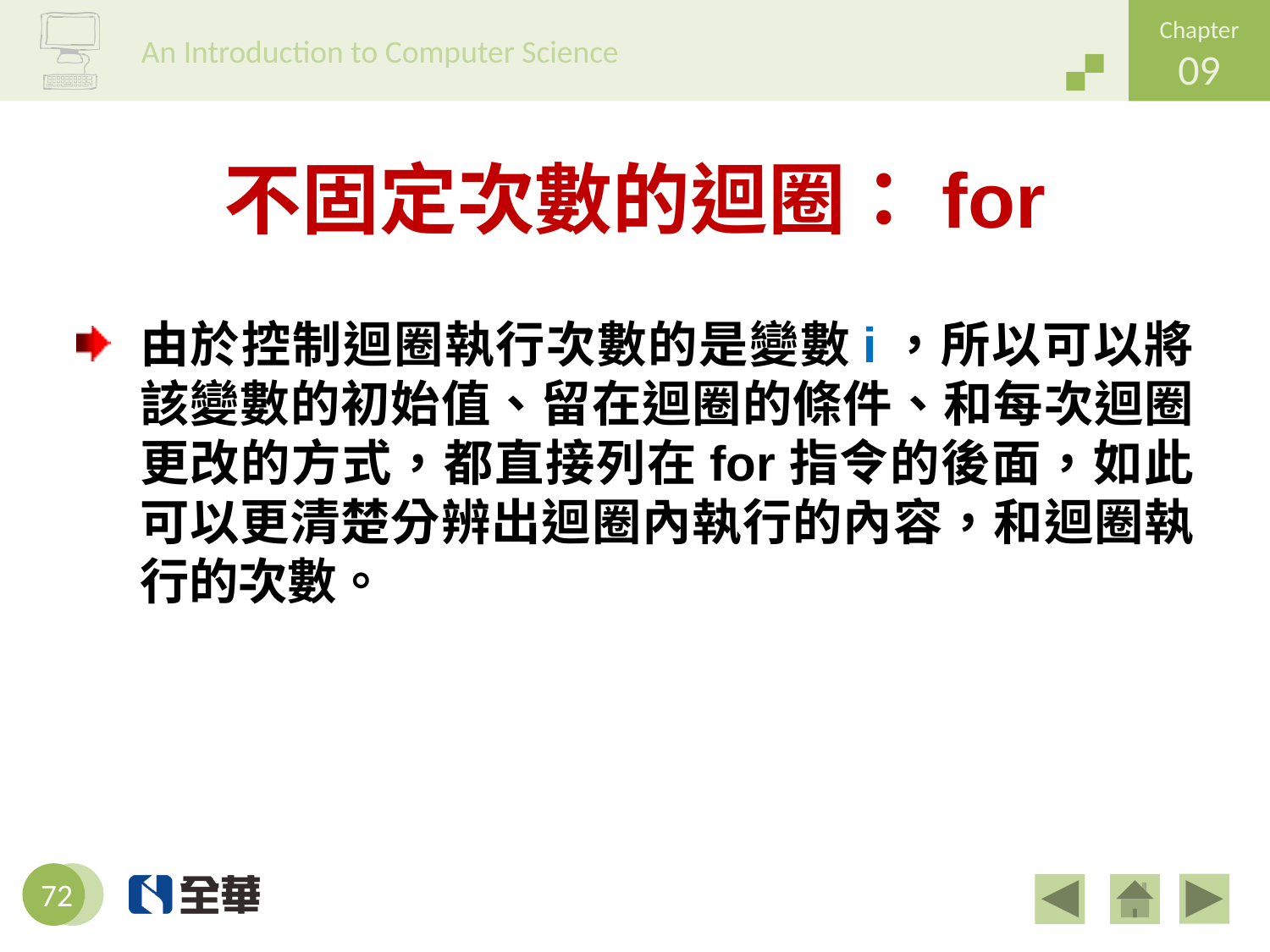

# 不固定次數的迴圈：for
由於控制迴圈執行次數的是變數i，所以可以將該變數的初始值、留在迴圈的條件、和每次迴圈更改的方式，都直接列在for指令的後面，如此可以更清楚分辨出迴圈內執行的內容，和迴圈執行的次數。